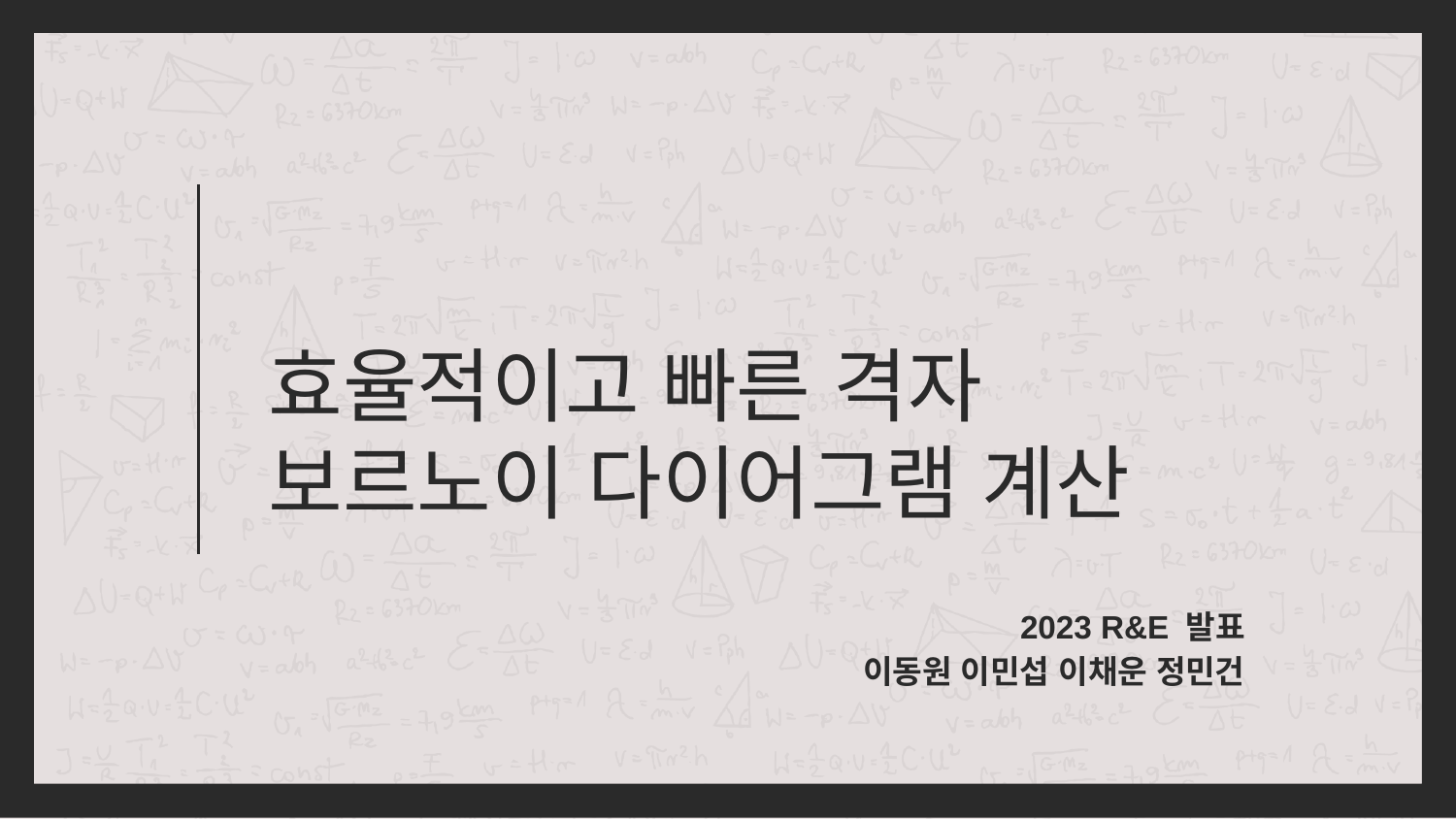

# 효율적이고 빠른 격자 보르노이 다이어그램 계산
2023 R&E 발표
이동원 이민섭 이채운 정민건